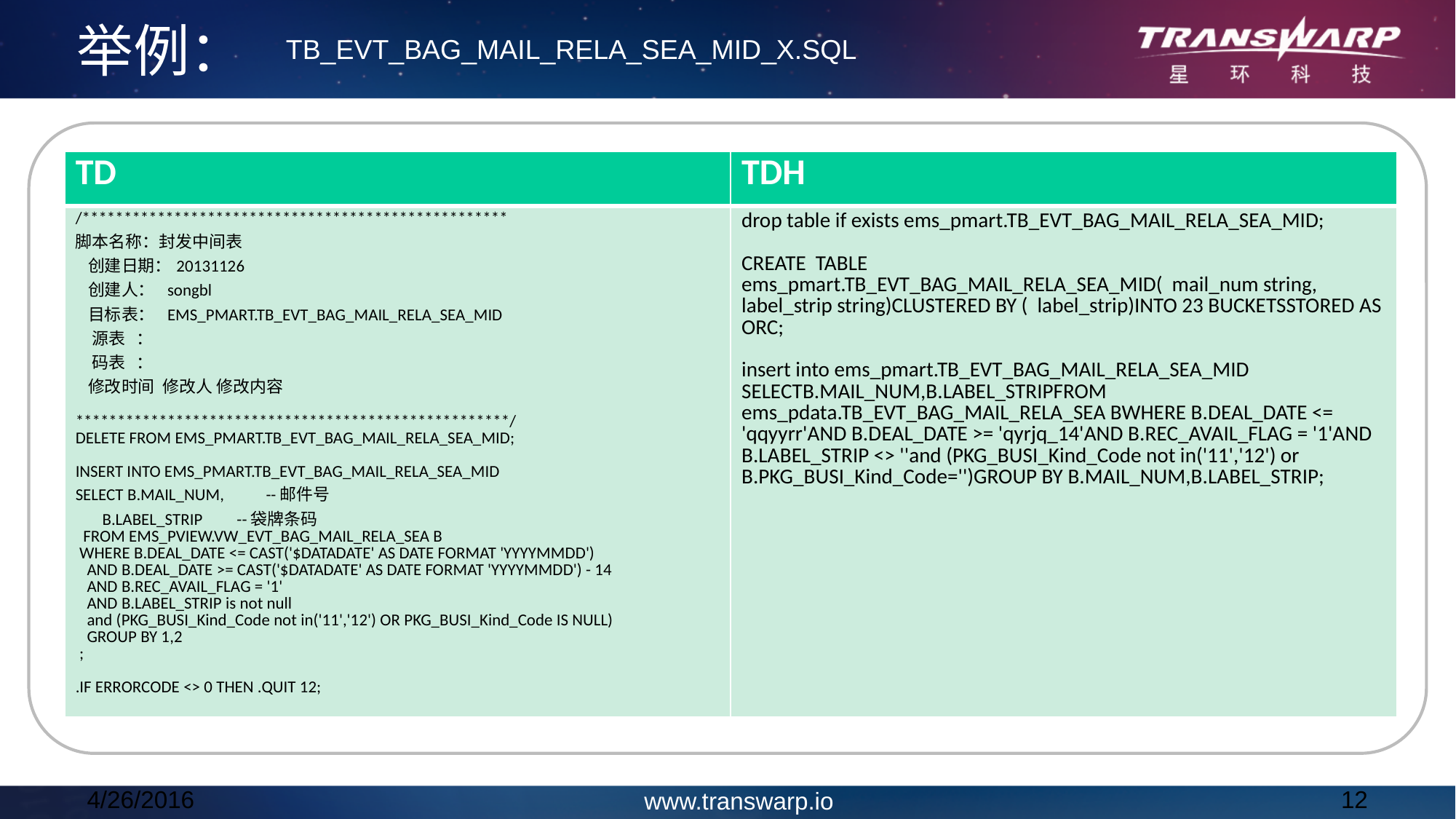

举例：
TB_EVT_BAG_MAIL_RELA_SEA_MID_X.SQL

| TD | TDH |
| --- | --- |
| /\*\*\*\*\*\*\*\*\*\*\*\*\*\*\*\*\*\*\*\*\*\*\*\*\*\*\*\*\*\*\*\*\*\*\*\*\*\*\*\*\*\*\*\*\*\*\*\*\*\*\* 脚本名称：封发中间表 创建日期：20131126 创建人： songbl 目标表： EMS\_PMART.TB\_EVT\_BAG\_MAIL\_RELA\_SEA\_MID 源表 ： 码表 ： 修改时间 修改人 修改内容 \*\*\*\*\*\*\*\*\*\*\*\*\*\*\*\*\*\*\*\*\*\*\*\*\*\*\*\*\*\*\*\*\*\*\*\*\*\*\*\*\*\*\*\*\*\*\*\*\*\*\*\*/ DELETE FROM EMS\_PMART.TB\_EVT\_BAG\_MAIL\_RELA\_SEA\_MID; INSERT INTO EMS\_PMART.TB\_EVT\_BAG\_MAIL\_RELA\_SEA\_MID SELECT B.MAIL\_NUM, --邮件号 B.LABEL\_STRIP --袋牌条码 FROM EMS\_PVIEW.VW\_EVT\_BAG\_MAIL\_RELA\_SEA B WHERE B.DEAL\_DATE <= CAST('$DATADATE' AS DATE FORMAT 'YYYYMMDD') AND B.DEAL\_DATE >= CAST('$DATADATE' AS DATE FORMAT 'YYYYMMDD') - 14 AND B.REC\_AVAIL\_FLAG = '1' AND B.LABEL\_STRIP is not null and (PKG\_BUSI\_Kind\_Code not in('11','12') OR PKG\_BUSI\_Kind\_Code IS NULL) GROUP BY 1,2 ; .IF ERRORCODE <> 0 THEN .QUIT 12; | drop table if exists ems\_pmart.TB\_EVT\_BAG\_MAIL\_RELA\_SEA\_MID; CREATE TABLE ems\_pmart.TB\_EVT\_BAG\_MAIL\_RELA\_SEA\_MID( mail\_num string, label\_strip string)CLUSTERED BY ( label\_strip)INTO 23 BUCKETSSTORED AS ORC; insert into ems\_pmart.TB\_EVT\_BAG\_MAIL\_RELA\_SEA\_MID SELECTB.MAIL\_NUM,B.LABEL\_STRIPFROM ems\_pdata.TB\_EVT\_BAG\_MAIL\_RELA\_SEA BWHERE B.DEAL\_DATE <= 'qqyyrr'AND B.DEAL\_DATE >= 'qyrjq\_14'AND B.REC\_AVAIL\_FLAG = '1'AND B.LABEL\_STRIP <> ''and (PKG\_BUSI\_Kind\_Code not in('11','12') or B.PKG\_BUSI\_Kind\_Code='')GROUP BY B.MAIL\_NUM,B.LABEL\_STRIP; |